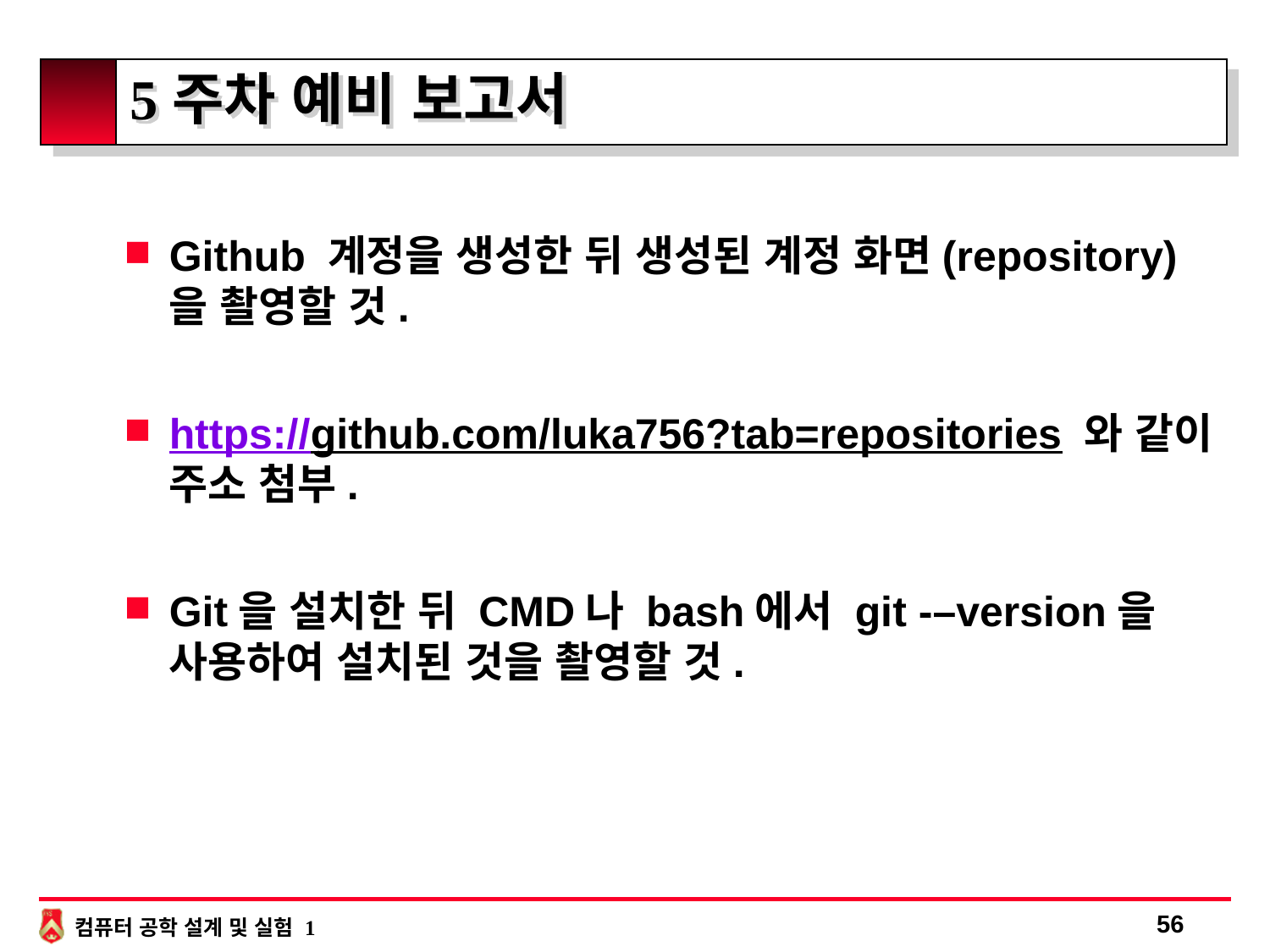

56
# 5주차 예비 보고서

Github 계정을 생성한 뒤 생성된 계정 화면(repository)을 촬영할 것.

https://github.com/luka756?tab=repositories 와 같이 주소 첨부.

Git을 설치한 뒤 CMD나 bash에서 git -–version을 사용하여 설치된 것을 촬영할 것.